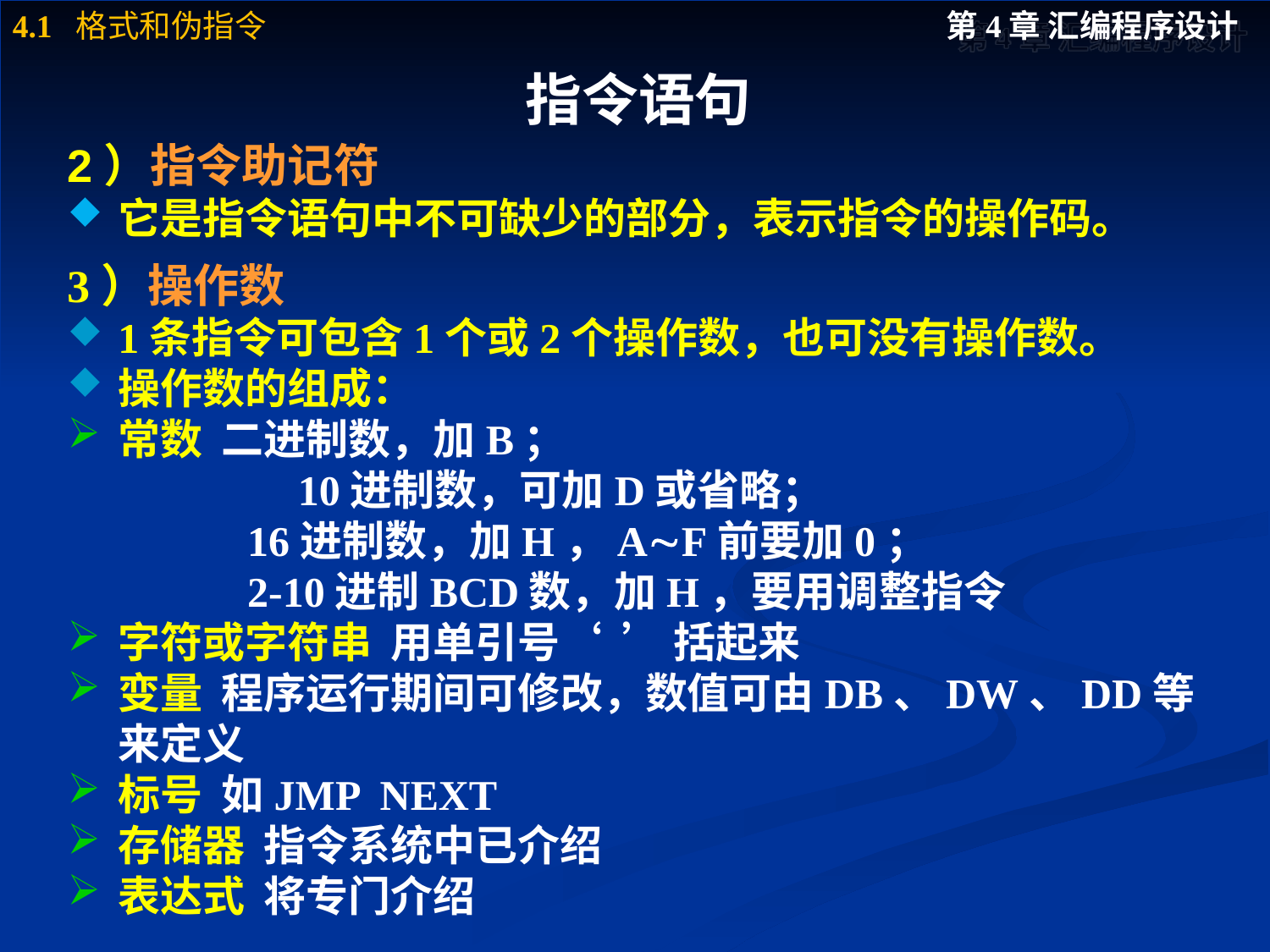

# 指令语句
2）指令助记符
它是指令语句中不可缺少的部分，表示指令的操作码。
3）操作数
1条指令可包含1个或2个操作数，也可没有操作数。
操作数的组成：
常数  二进制数，加B；
          	     10进制数，可加D或省略；
                 16进制数，加H，A∼F前要加0；
                 2-10进制BCD数，加H，要用调整指令
字符或字符串  用单引号‘  ’ 括起来
变量  程序运行期间可修改，数值可由DB、DW、DD等来定义
标号  如JMP  NEXT
存储器  指令系统中已介绍
表达式  将专门介绍